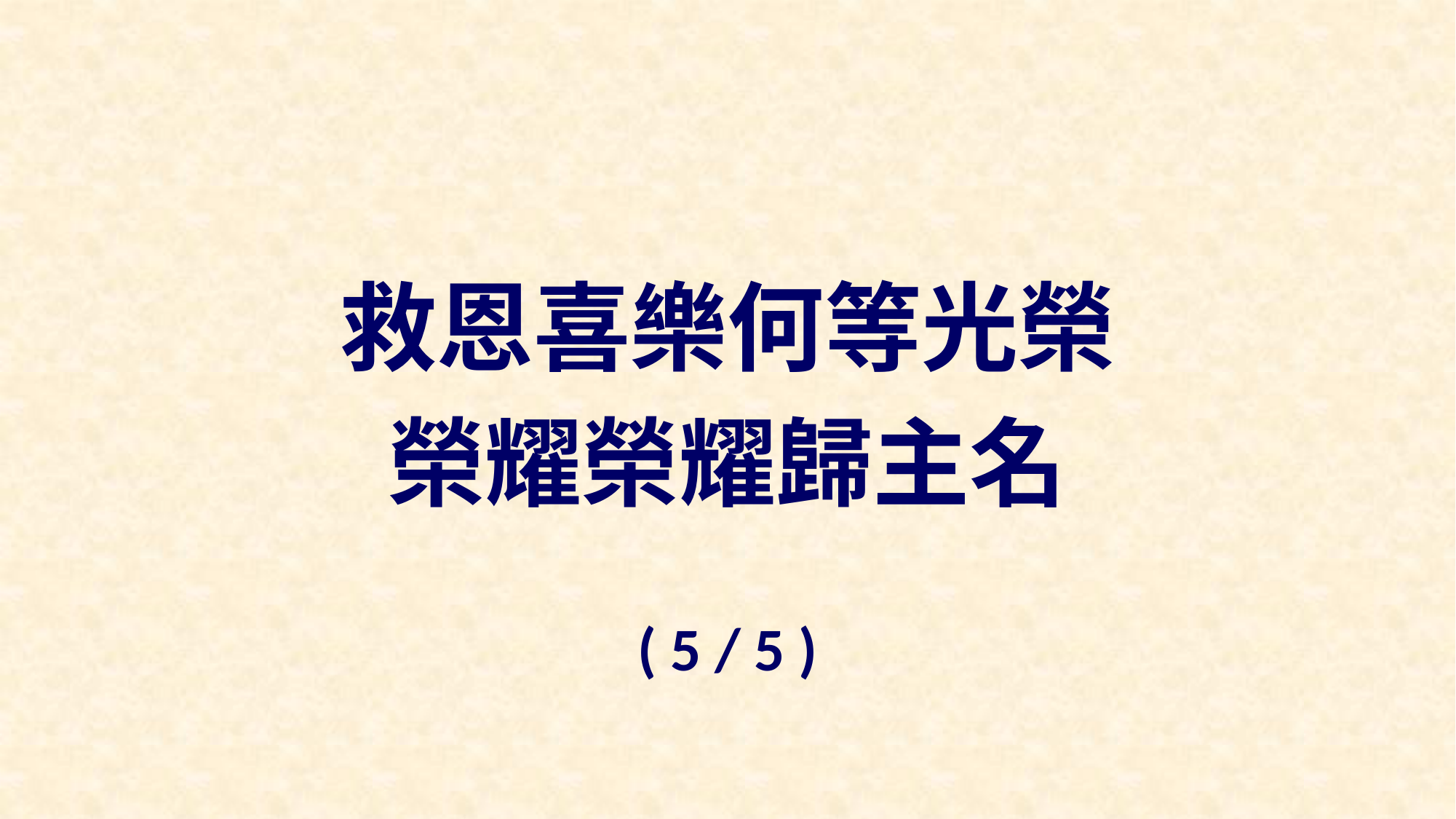

救恩喜樂何等光榮
榮耀榮耀歸主名
( 5 / 5 )